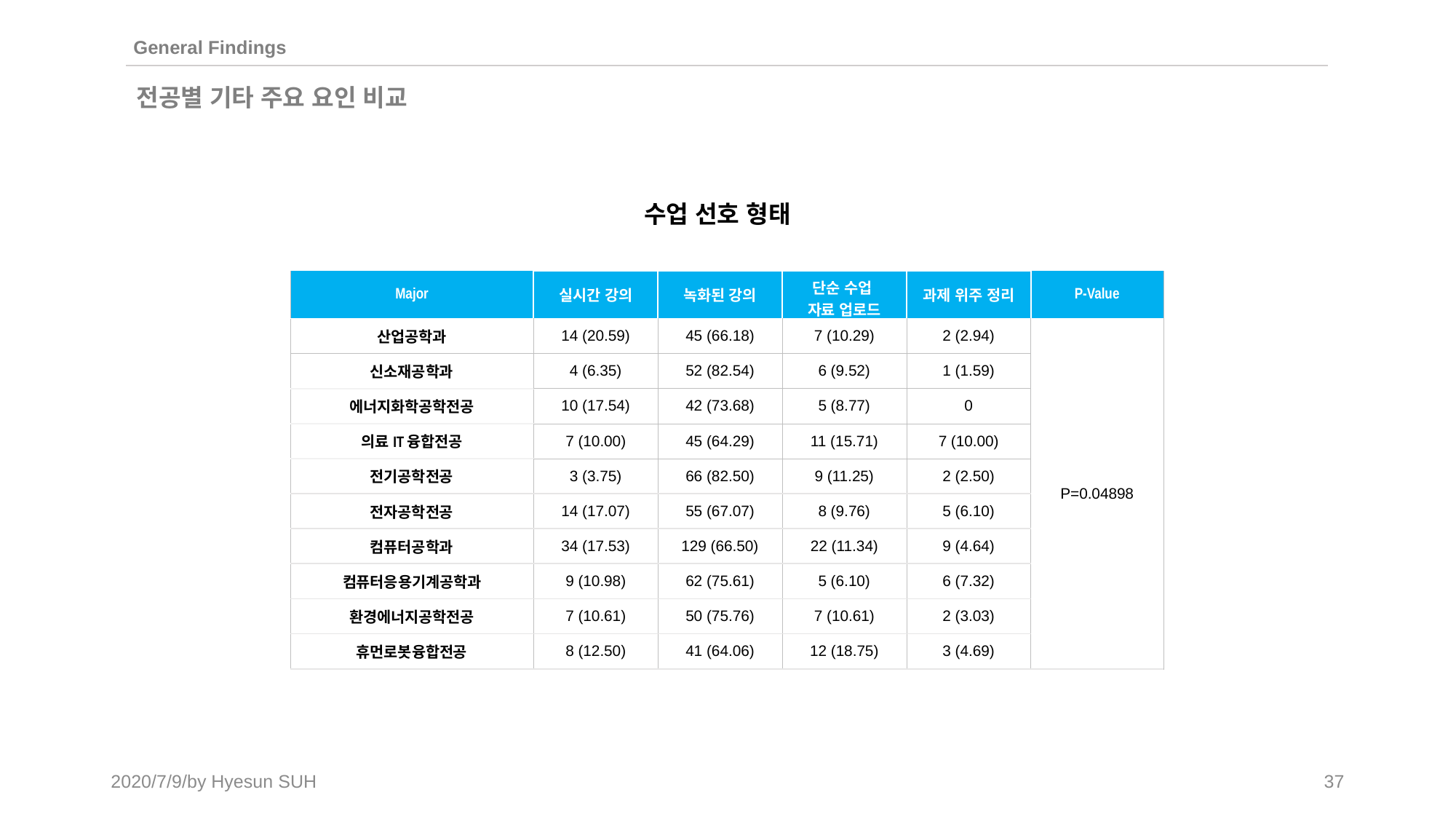

General Findings
전공별 기타 주요 요인 비교
수업 선호 형태
| Major | 실시간 강의 | 녹화된 강의 | 단순 수업 자료 업로드 | 과제 위주 정리 | P-Value |
| --- | --- | --- | --- | --- | --- |
| 산업공학과 | 14 (20.59) | 45 (66.18) | 7 (10.29) | 2 (2.94) | P=0.04898 |
| 신소재공학과 | 4 (6.35) | 52 (82.54) | 6 (9.52) | 1 (1.59) |  |
| 에너지화학공학전공 | 10 (17.54) | 42 (73.68) | 5 (8.77) | 0 |  |
| 의료IT융합전공 | 7 (10.00) | 45 (64.29) | 11 (15.71) | 7 (10.00) |  |
| 전기공학전공 | 3 (3.75) | 66 (82.50) | 9 (11.25) | 2 (2.50) |  |
| 전자공학전공 | 14 (17.07) | 55 (67.07) | 8 (9.76) | 5 (6.10) |  |
| 컴퓨터공학과 | 34 (17.53) | 129 (66.50) | 22 (11.34) | 9 (4.64) |  |
| 컴퓨터응용기계공학과 | 9 (10.98) | 62 (75.61) | 5 (6.10) | 6 (7.32) |  |
| 환경에너지공학전공 | 7 (10.61) | 50 (75.76) | 7 (10.61) | 2 (3.03) |  |
| 휴먼로봇융합전공 | 8 (12.50) | 41 (64.06) | 12 (18.75) | 3 (4.69) |  |
2020/7/9/by Hyesun SUH
37